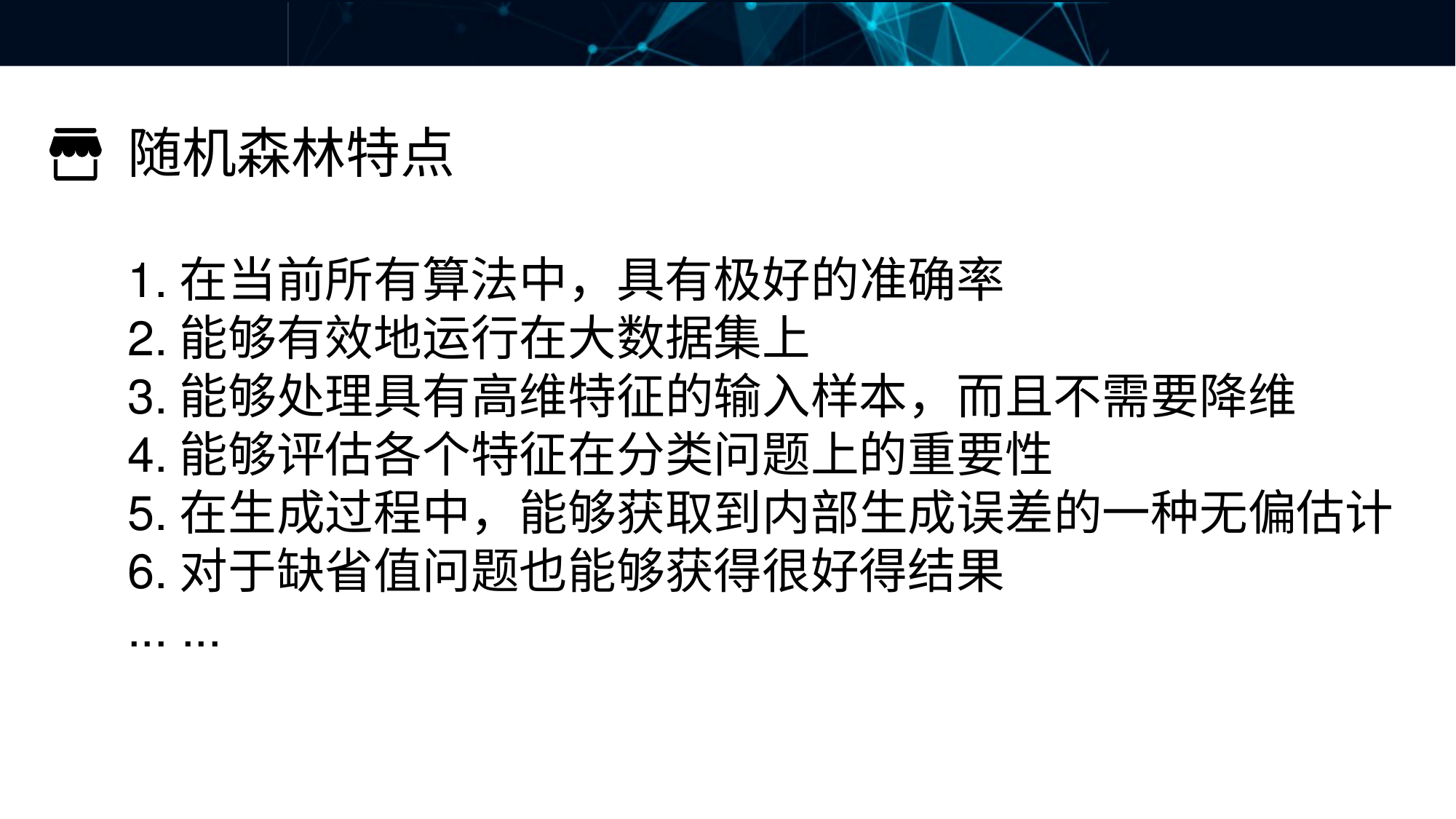

随机森林特点

1.在当前所有算法中，具有极好的准确率
2.能够有效地运行在大数据集上
3.能够处理具有高维特征的输入样本，而且不需要降维
4.能够评估各个特征在分类问题上的重要性
5.在生成过程中，能够获取到内部生成误差的一种无偏估计
6.对于缺省值问题也能够获得很好得结果
... ...